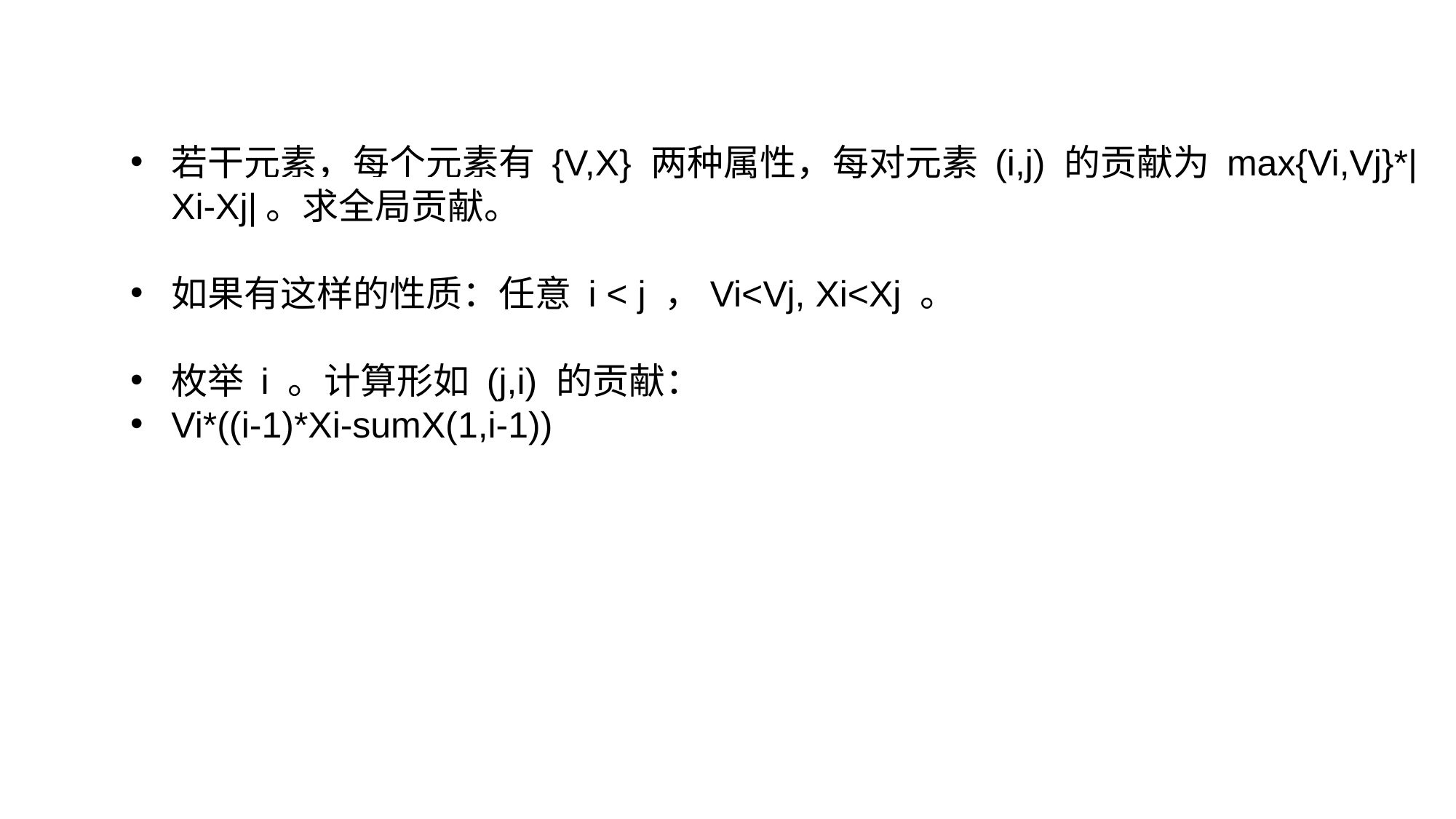

若干元素，每个元素有 {V,X} 两种属性，每对元素 (i,j) 的贡献为 max{Vi,Vj}*|Xi-Xj|。求全局贡献。

如果有这样的性质：任意 i < j ，Vi<Vj, Xi<Xj 。

枚举 i 。计算形如 (j,i) 的贡献：
Vi*((i-1)*Xi-sumX(1,i-1))